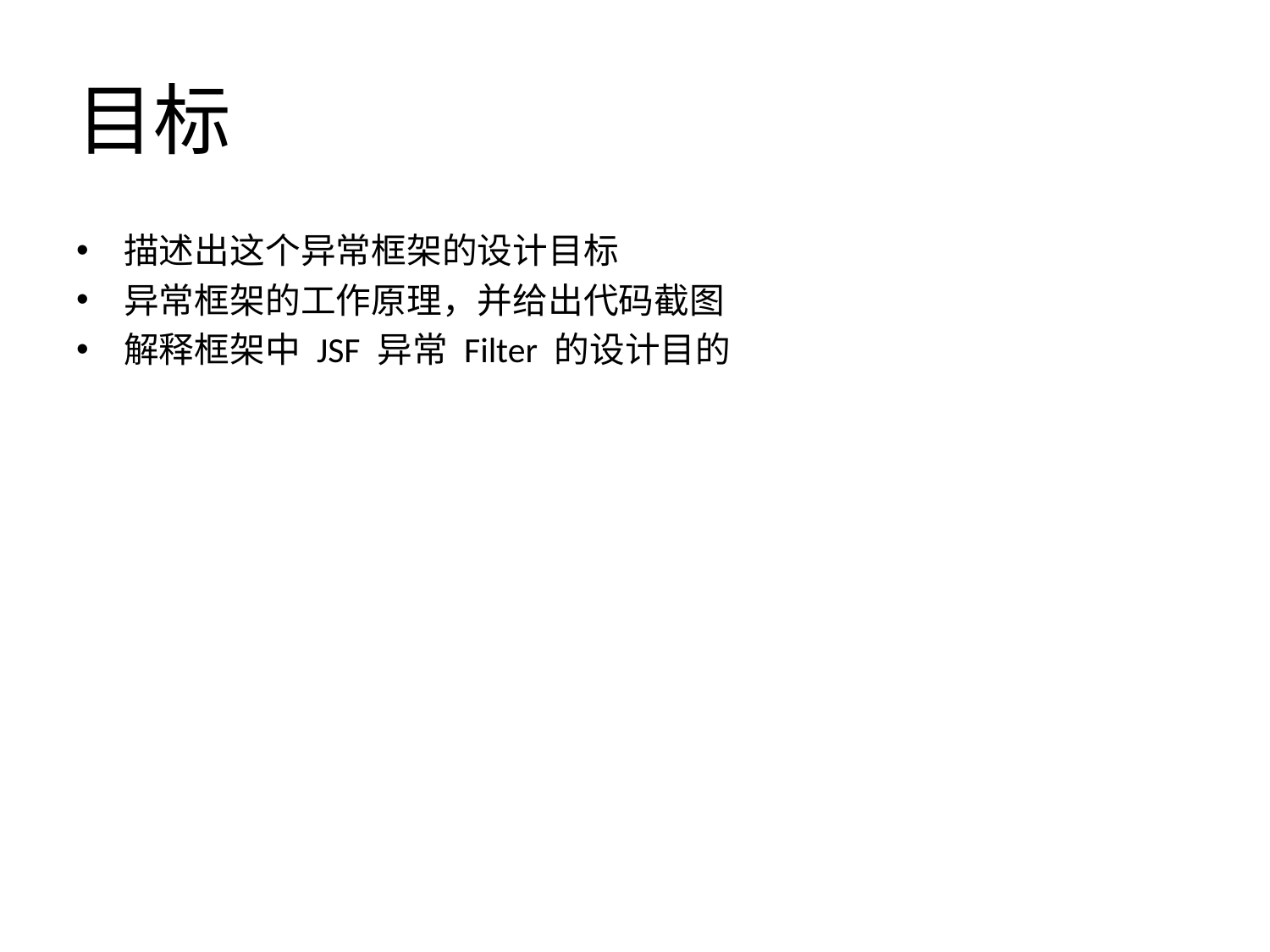

# 目标
描述出这个异常框架的设计目标
异常框架的工作原理，并给出代码截图
解释框架中 JSF 异常 Filter 的设计目的